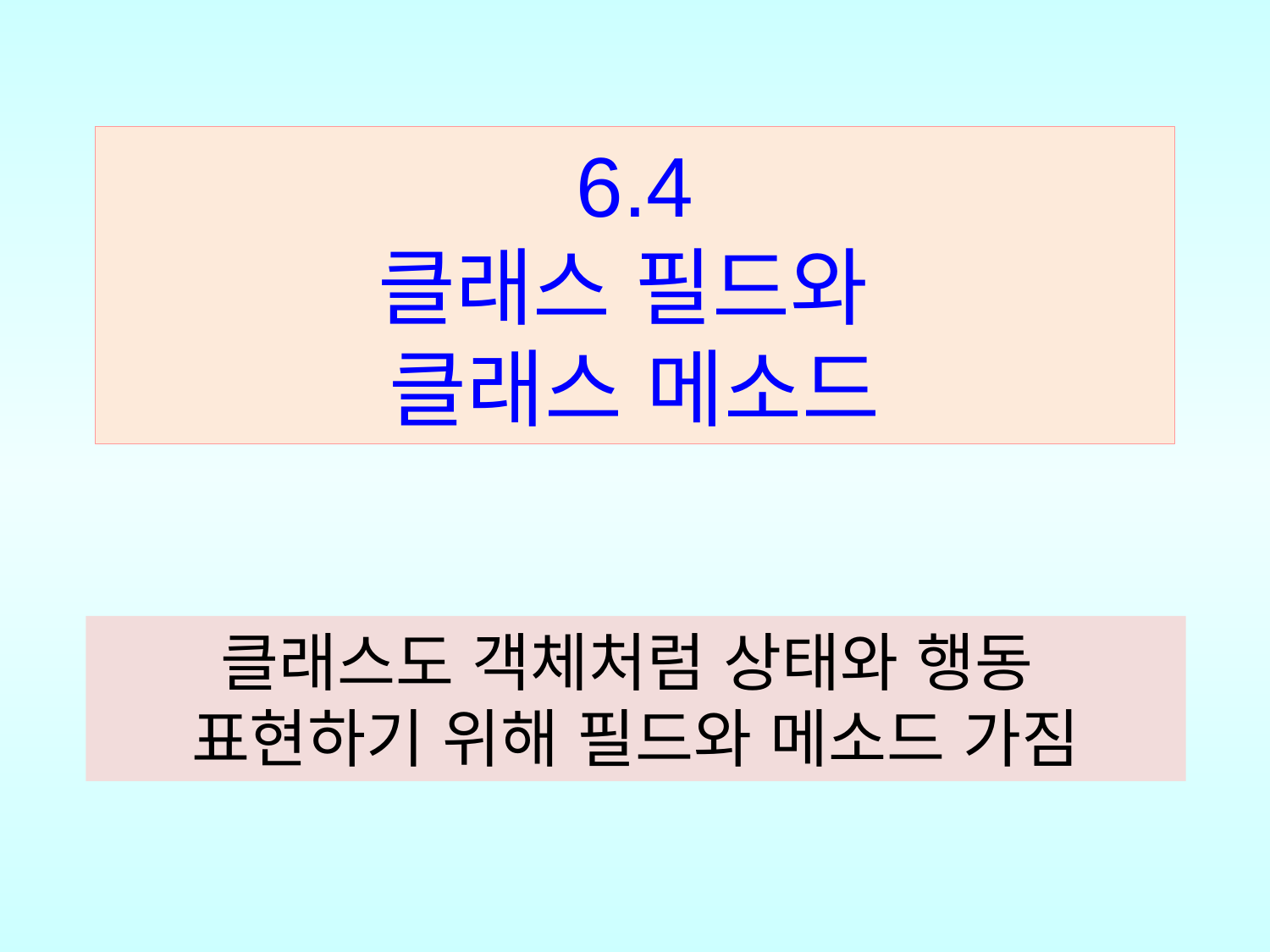

6.4
클래스 필드와
클래스 메소드
클래스도 객체처럼 상태와 행동
표현하기 위해 필드와 메소드 가짐